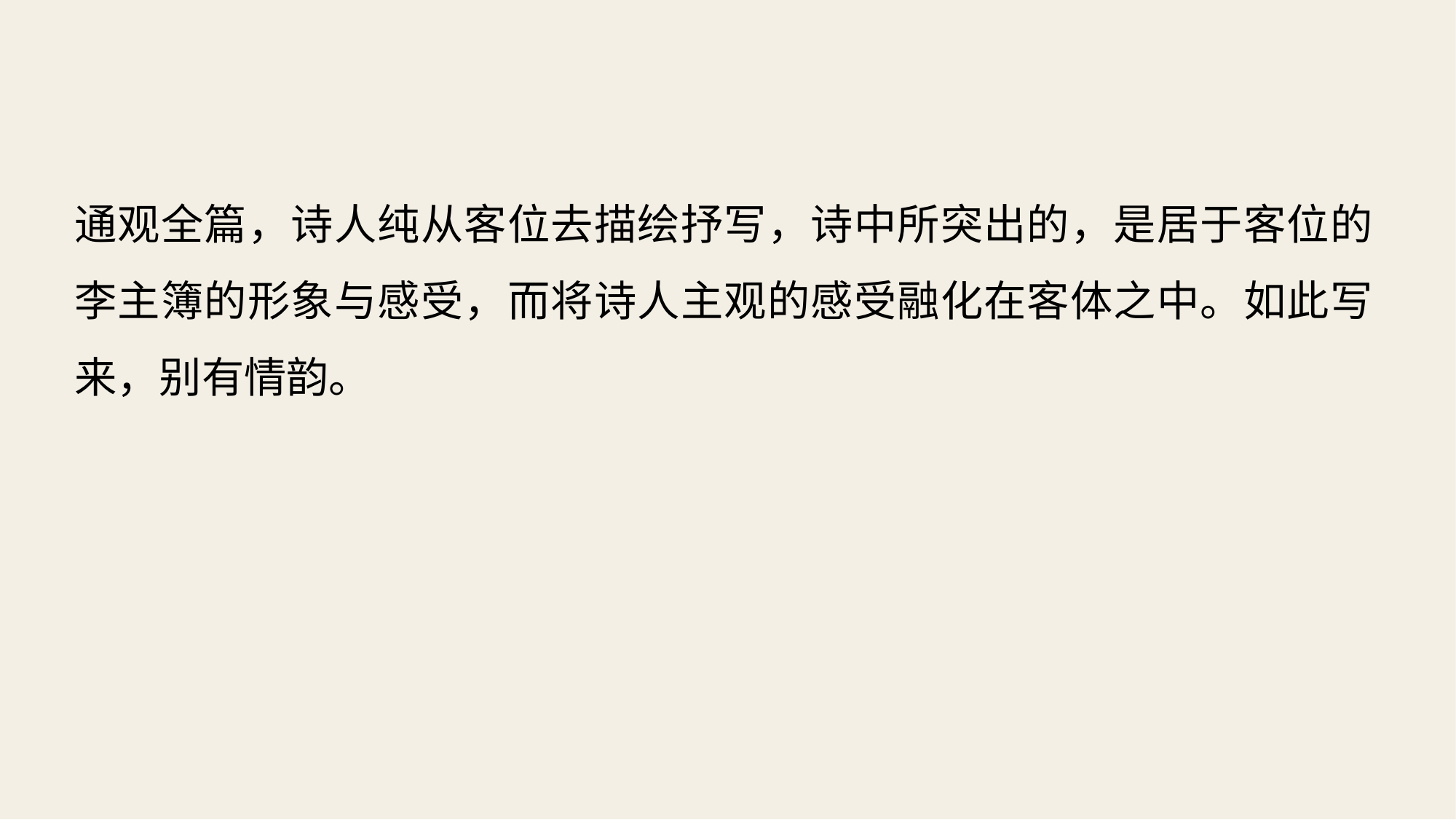

通观全篇，诗人纯从客位去描绘抒写，诗中所突出的，是居于客位的李主簿的形象与感受，而将诗人主观的感受融化在客体之中。如此写来，别有情韵。